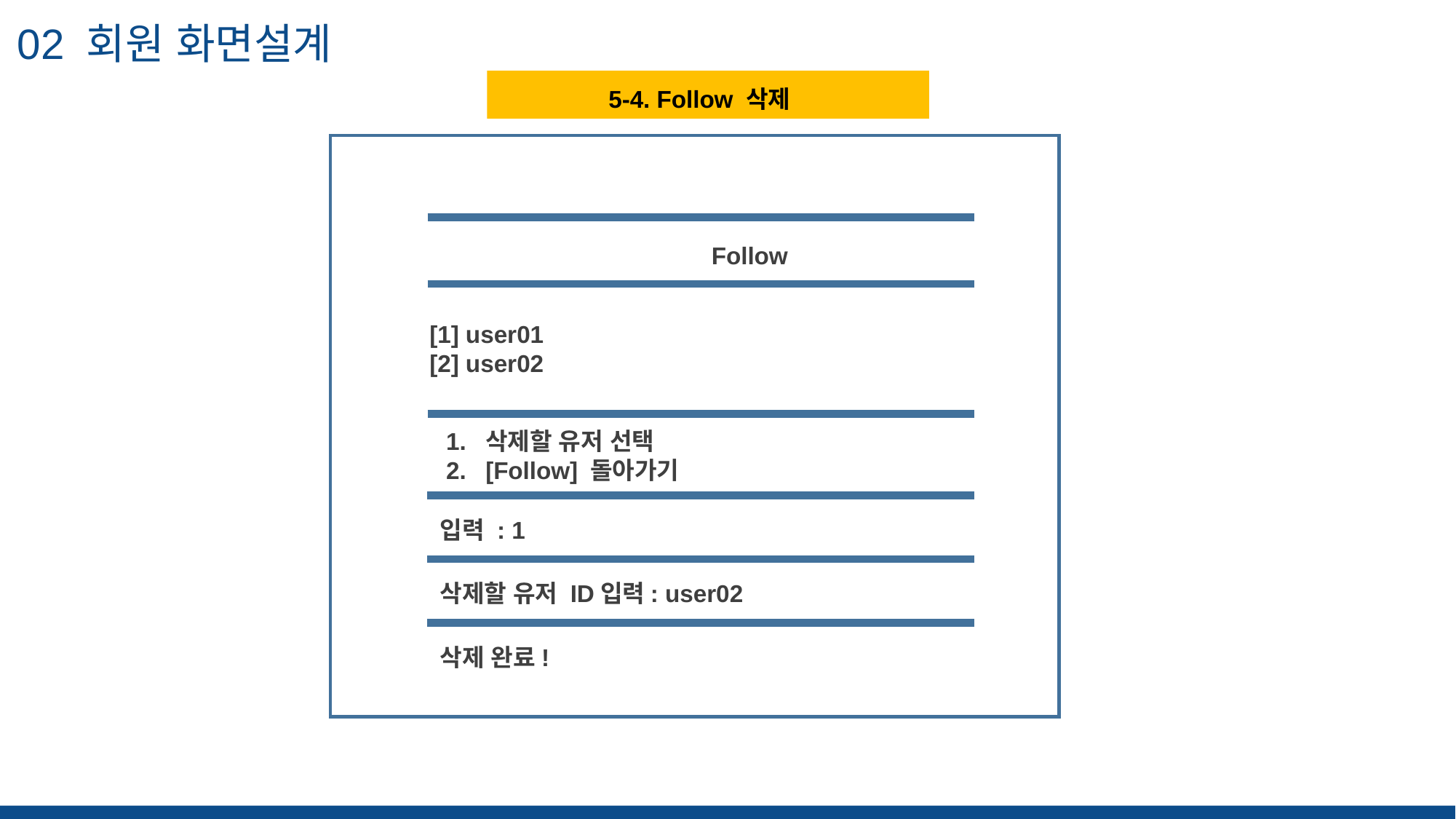

02 회원 화면설계

 5-4. Follow 삭제
“ 해당 슬라이드의 핵심 을 적어주세요 ”

	                Follow
[1] user01
[2] user02
삭제할 유저 선택
[Follow] 돌아가기
입력 : 1
삭제할 유저 ID입력: user02
삭제 완료!